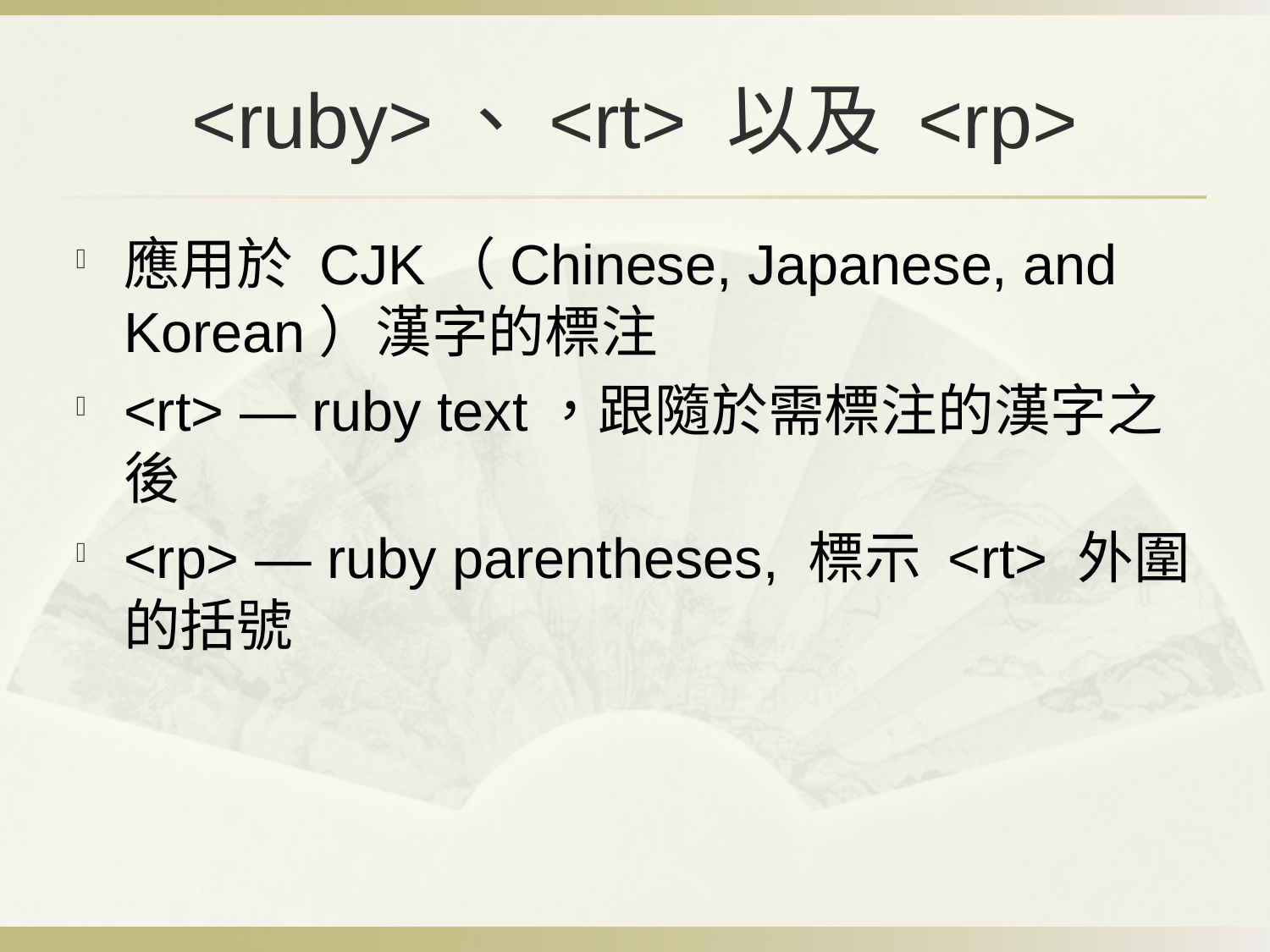

# <ruby>、<rt> 以及 <rp>
應用於 CJK（Chinese, Japanese, and Korean）漢字的標注
<rt> — ruby text，跟隨於需標注的漢字之後
<rp> — ruby parentheses, 標示 <rt> 外圍的括號